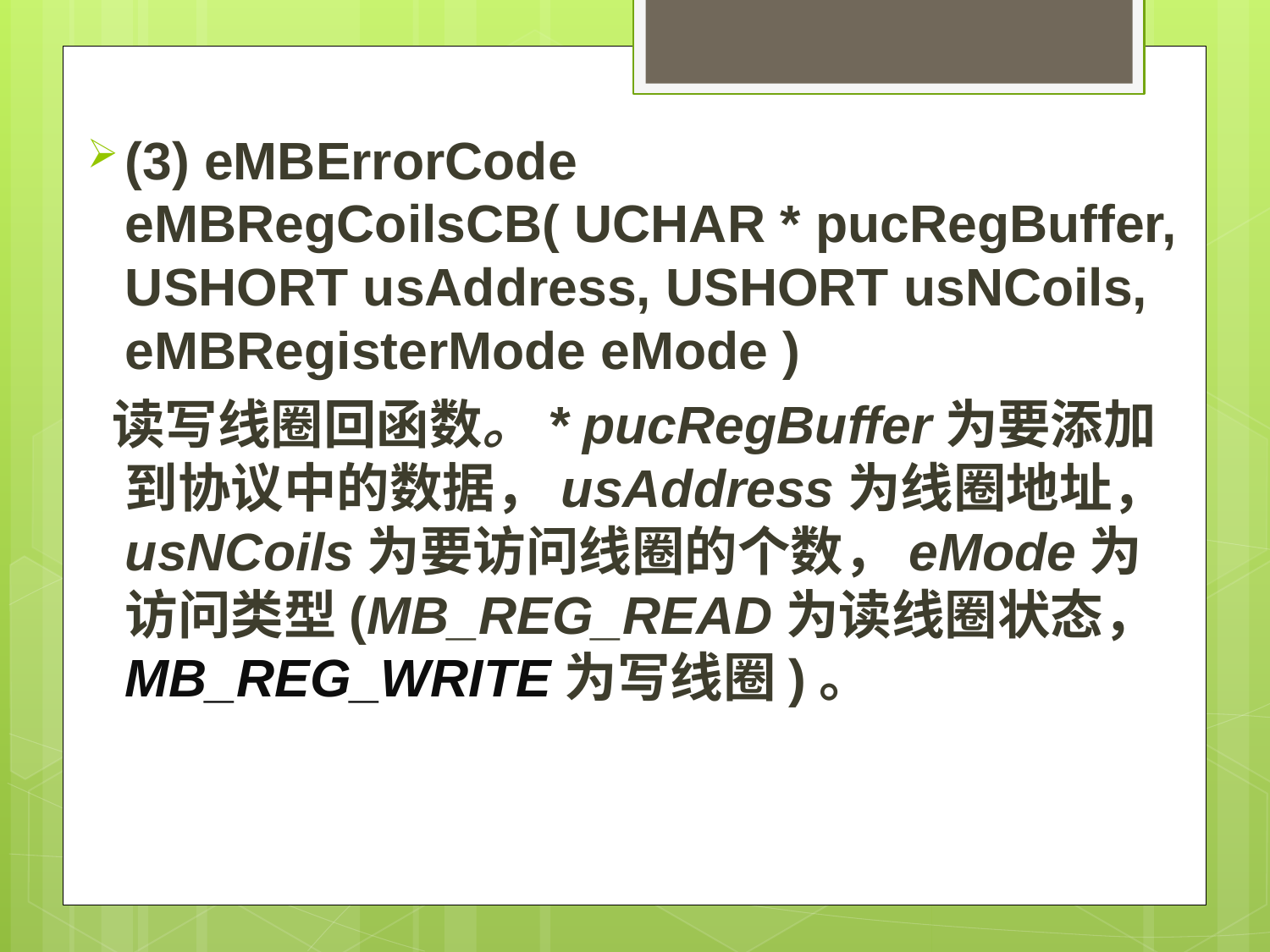

(3) eMBErrorCode eMBRegCoilsCB( UCHAR * pucRegBuffer, USHORT usAddress, USHORT usNCoils, eMBRegisterMode eMode )
 读写线圈回函数。* pucRegBuffer为要添加到协议中的数据，usAddress为线圈地址，usNCoils为要访问线圈的个数，eMode为访问类型(MB_REG_READ为读线圈状态，MB_REG_WRITE为写线圈)。